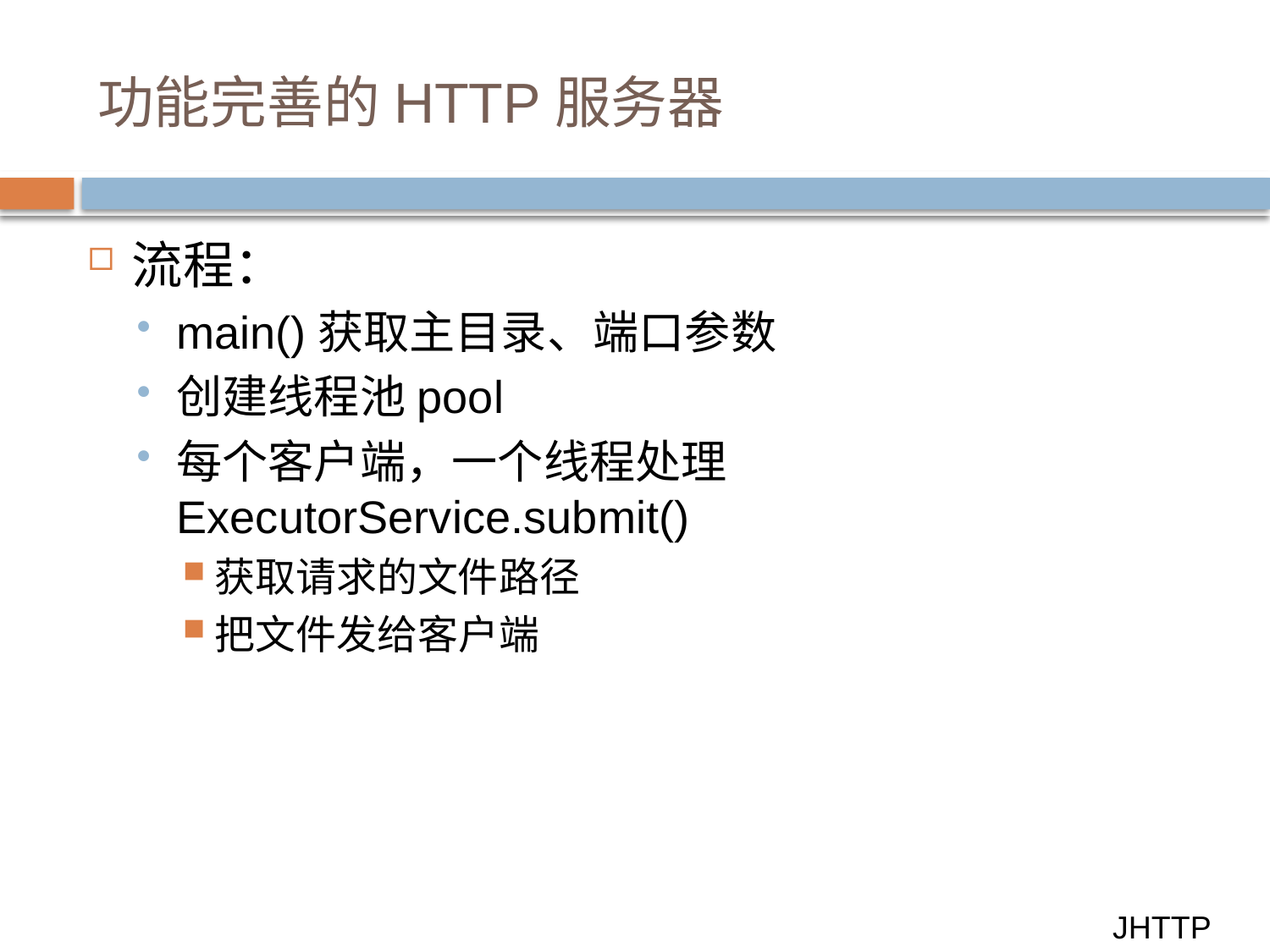

# 功能完善的HTTP服务器
流程：
main()获取主目录、端口参数
创建线程池pool
每个客户端，一个线程处理 ExecutorService.submit()
获取请求的文件路径
把文件发给客户端
JHTTP